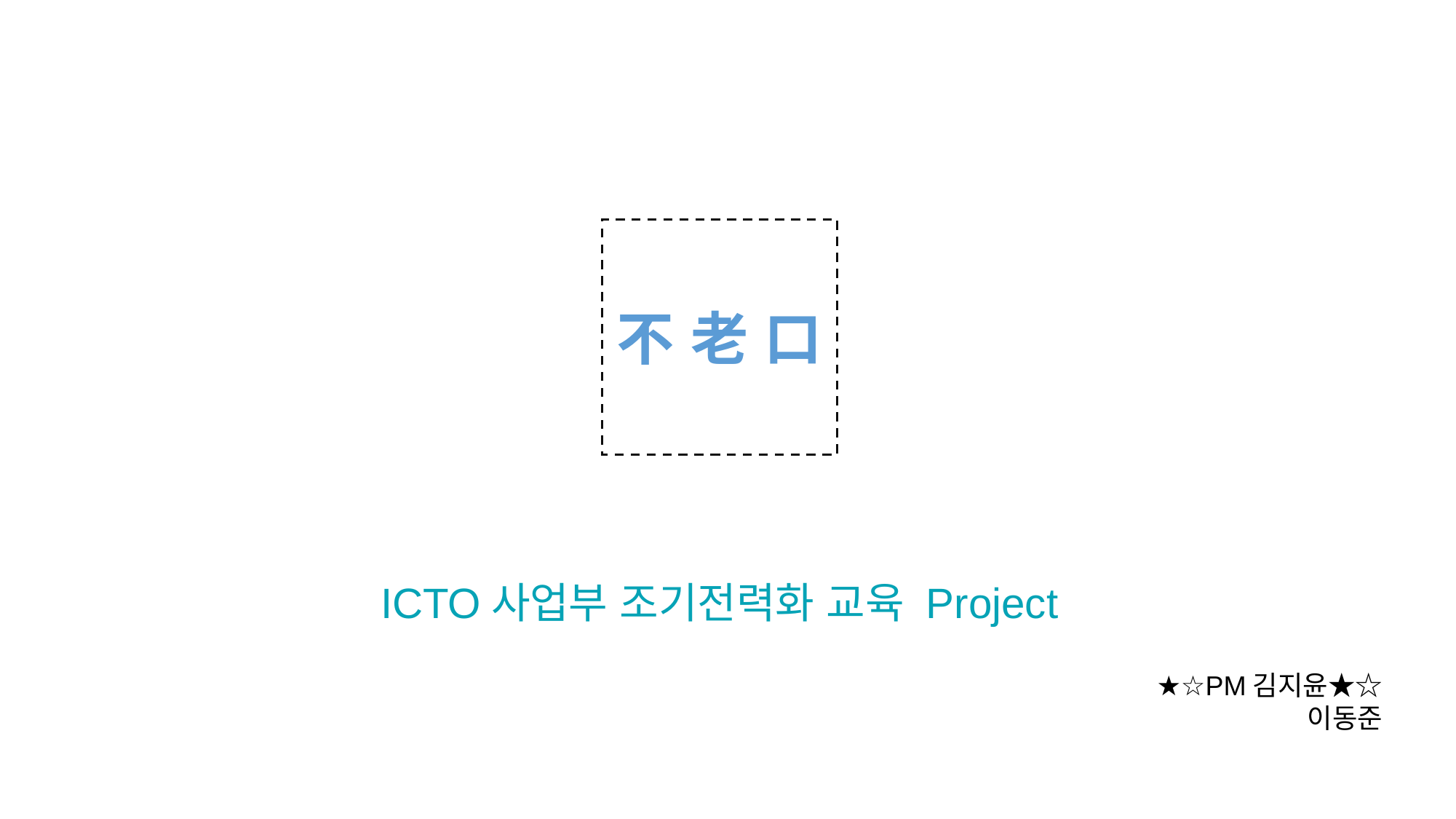

不 老 口
ICTO사업부 조기전력화 교육 Project
★☆PM김지윤★☆
이동준